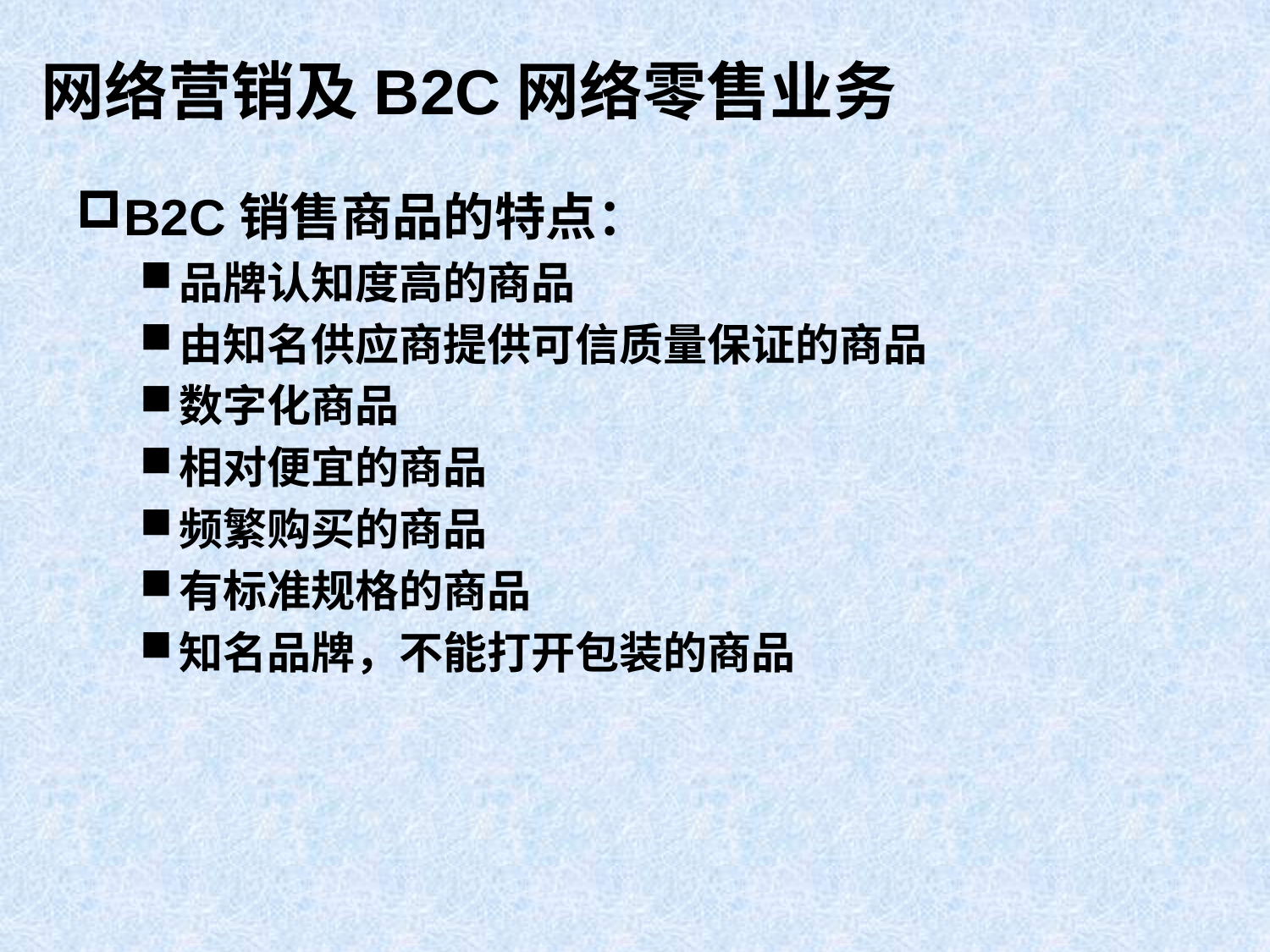

# 网络营销及B2C网络零售业务
B2C销售商品的特点：
品牌认知度高的商品
由知名供应商提供可信质量保证的商品
数字化商品
相对便宜的商品
频繁购买的商品
有标准规格的商品
知名品牌，不能打开包装的商品